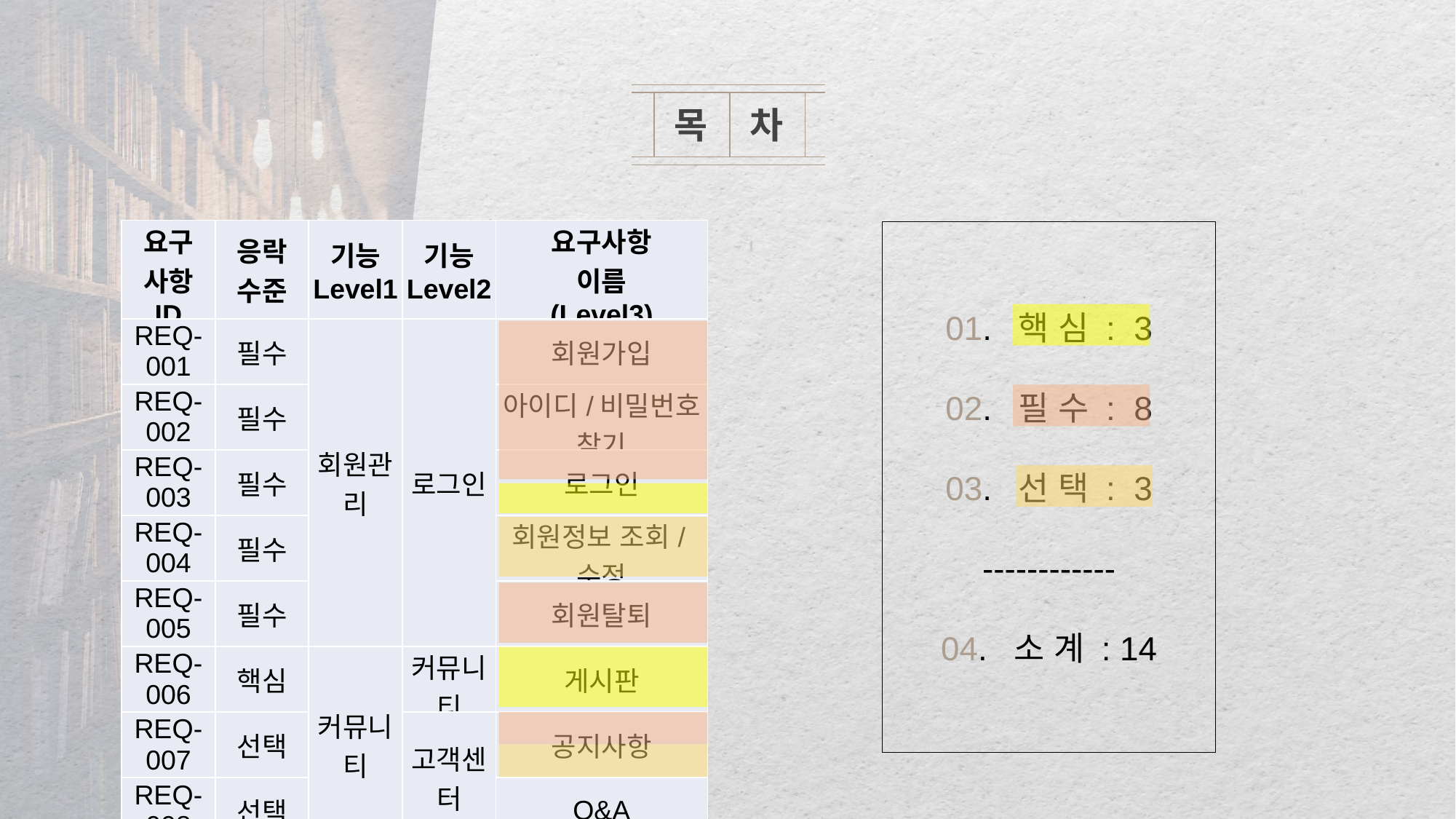

목
차
| 요구 사항 ID | 응락 수준 | 기능 Level1 | 기능 Level2 | 요구사항 이름 (Level3) |
| --- | --- | --- | --- | --- |
| REQ-001 | 필수 | 회원관리 | 로그인 | 회원가입 |
| REQ-002 | 필수 |  |  | 아이디/비밀번호 찾기 |
| REQ-003 | 필수 |  |  | 로그인 |
| REQ-004 | 필수 |  |  | 회원정보 조회/수정 |
| REQ-005 | 필수 |  |  | 회원탈퇴 |
| REQ-006 | 핵심 | 커뮤니티 | 커뮤니티 | 게시판 |
| REQ-007 | 선택 |  | 고객센터 | 공지사항 |
| REQ-008 | 선택 |  |  | Q&A |
| REQ-009 | 필수 | 지도검색 | 지도검색 | 지도 검색 |
| REQ-010 | 필수 |  |  | 인터넷 서점 링크 |
| REQ-011 | 핵심 | 독서관리 |  | 책장 |
| REQ-012 | 핵심 |  |  | 달력 |
| REQ-013 | 필수 |  |  | 도서검색 |
| REQ-014 | 선택 |  |  | 리뷰 |

01.  핵 심 :  3

02.  필 수 :  8

03.  선 택 :  3

------------

04.  소 계 : 14